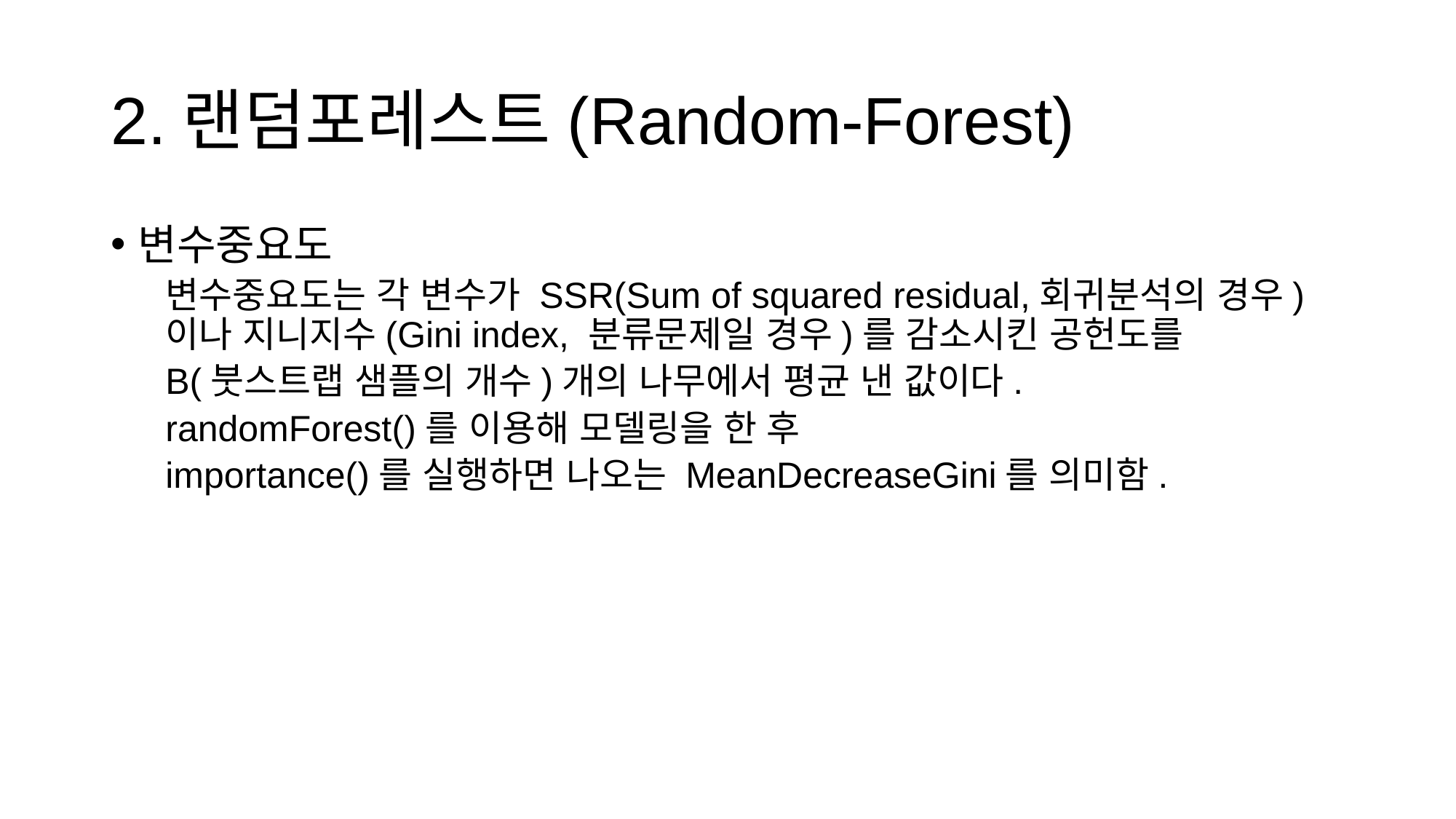

# 2.랜덤포레스트(Random-Forest)
변수중요도
변수중요도는 각 변수가 SSR(Sum of squared residual,회귀분석의 경우)이나 지니지수(Gini index, 분류문제일 경우)를 감소시킨 공헌도를
B(붓스트랩 샘플의 개수)개의 나무에서 평균 낸 값이다.
randomForest()를 이용해 모델링을 한 후
importance()를 실행하면 나오는 MeanDecreaseGini를 의미함.